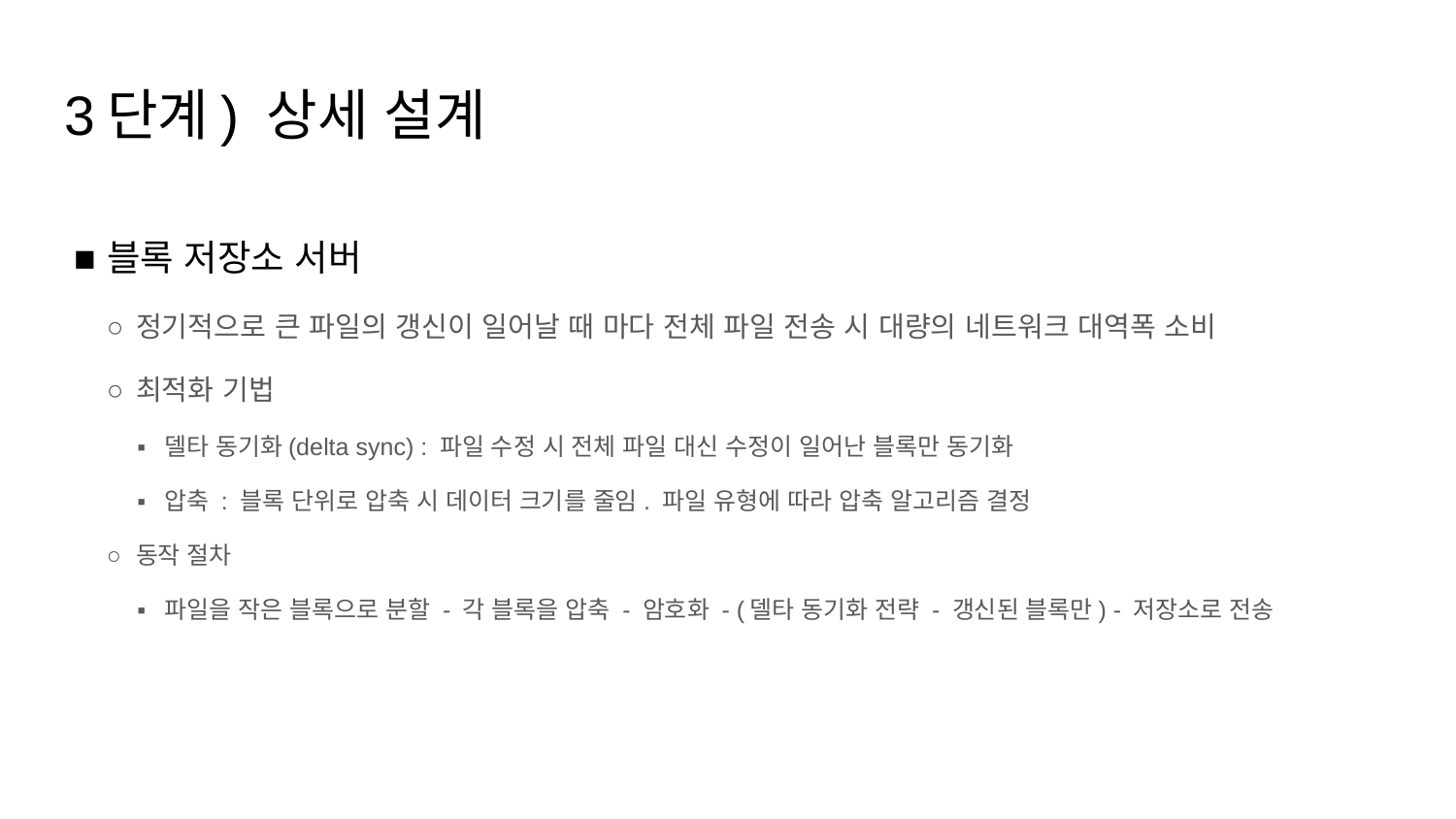

# 3단계) 상세 설계
블록 저장소 서버
정기적으로 큰 파일의 갱신이 일어날 때 마다 전체 파일 전송 시 대량의 네트워크 대역폭 소비
최적화 기법
델타 동기화(delta sync) : 파일 수정 시 전체 파일 대신 수정이 일어난 블록만 동기화
압축 : 블록 단위로 압축 시 데이터 크기를 줄임. 파일 유형에 따라 압축 알고리즘 결정
동작 절차
파일을 작은 블록으로 분할 - 각 블록을 압축 - 암호화 - (델타 동기화 전략 - 갱신된 블록만) - 저장소로 전송